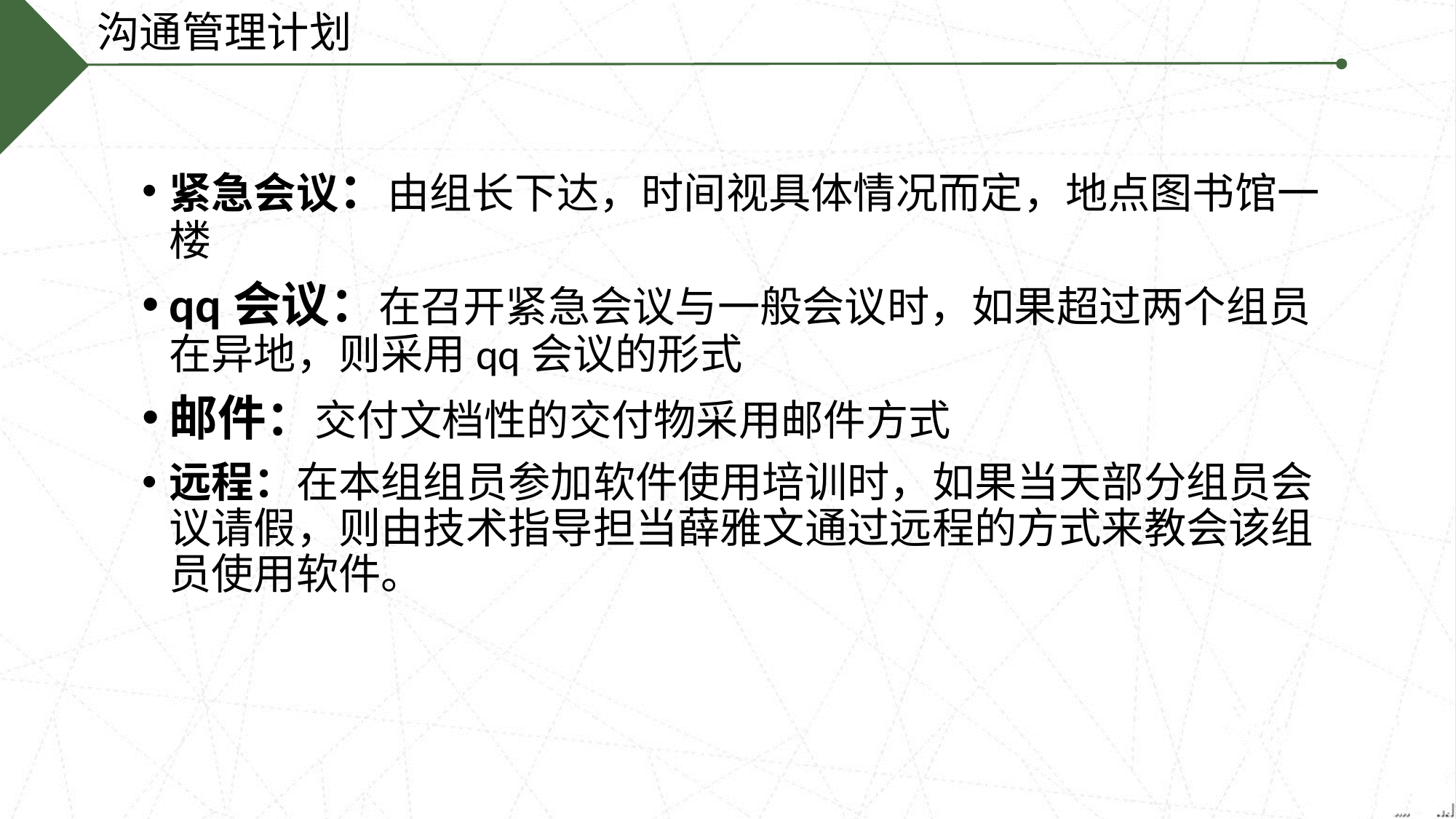

沟通管理计划

紧急会议：由组长下达，时间视具体情况而定，地点图书馆一楼
qq会议：在召开紧急会议与一般会议时，如果超过两个组员在异地，则采用qq会议的形式
邮件：交付文档性的交付物采用邮件方式
远程：在本组组员参加软件使用培训时，如果当天部分组员会议请假，则由技术指导担当薛雅文通过远程的方式来教会该组员使用软件。